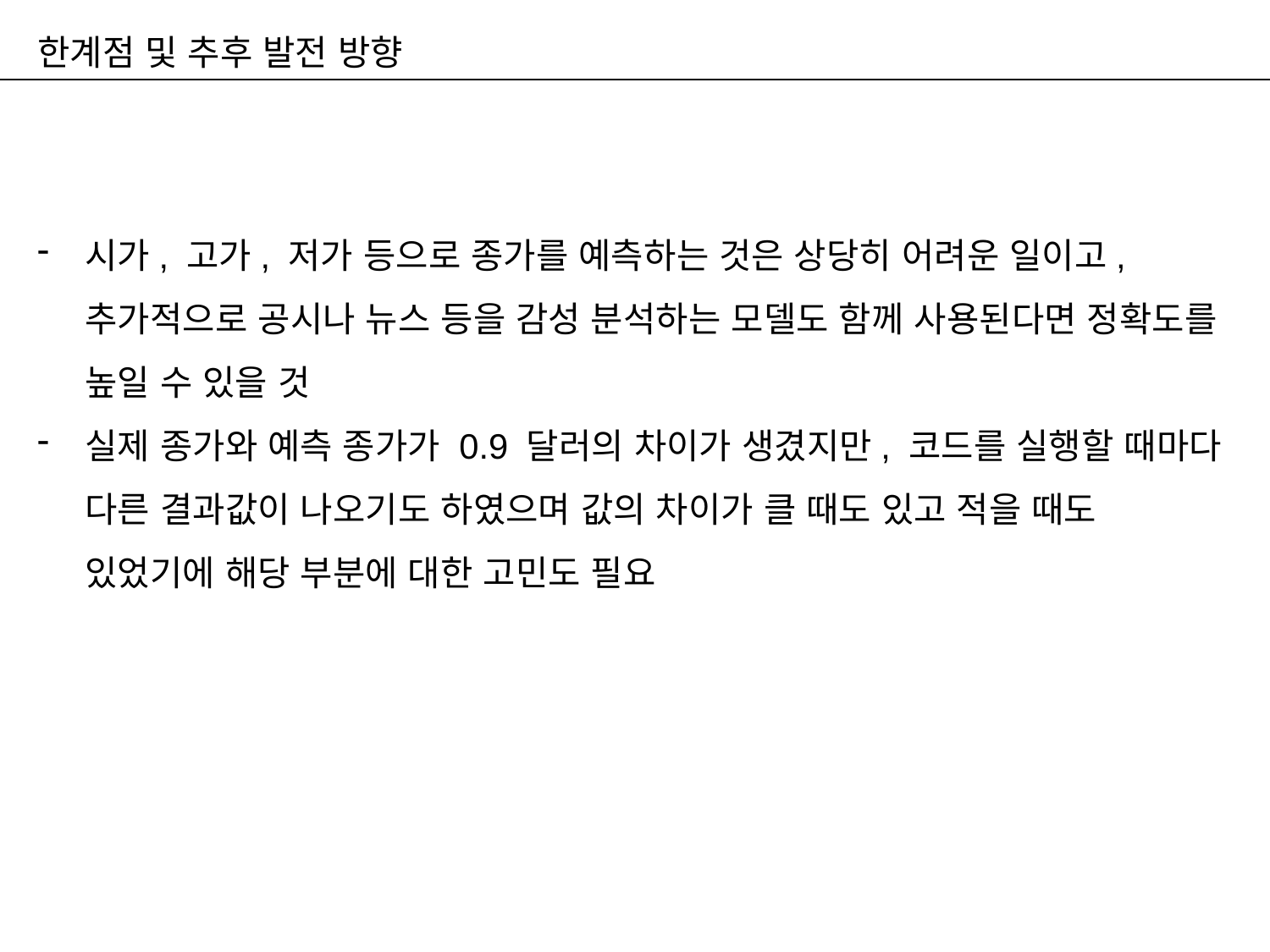

한계점 및 추후 발전 방향
시가, 고가, 저가 등으로 종가를 예측하는 것은 상당히 어려운 일이고, 추가적으로 공시나 뉴스 등을 감성 분석하는 모델도 함께 사용된다면 정확도를 높일 수 있을 것
실제 종가와 예측 종가가 0.9 달러의 차이가 생겼지만, 코드를 실행할 때마다 다른 결과값이 나오기도 하였으며 값의 차이가 클 때도 있고 적을 때도 있었기에 해당 부분에 대한 고민도 필요